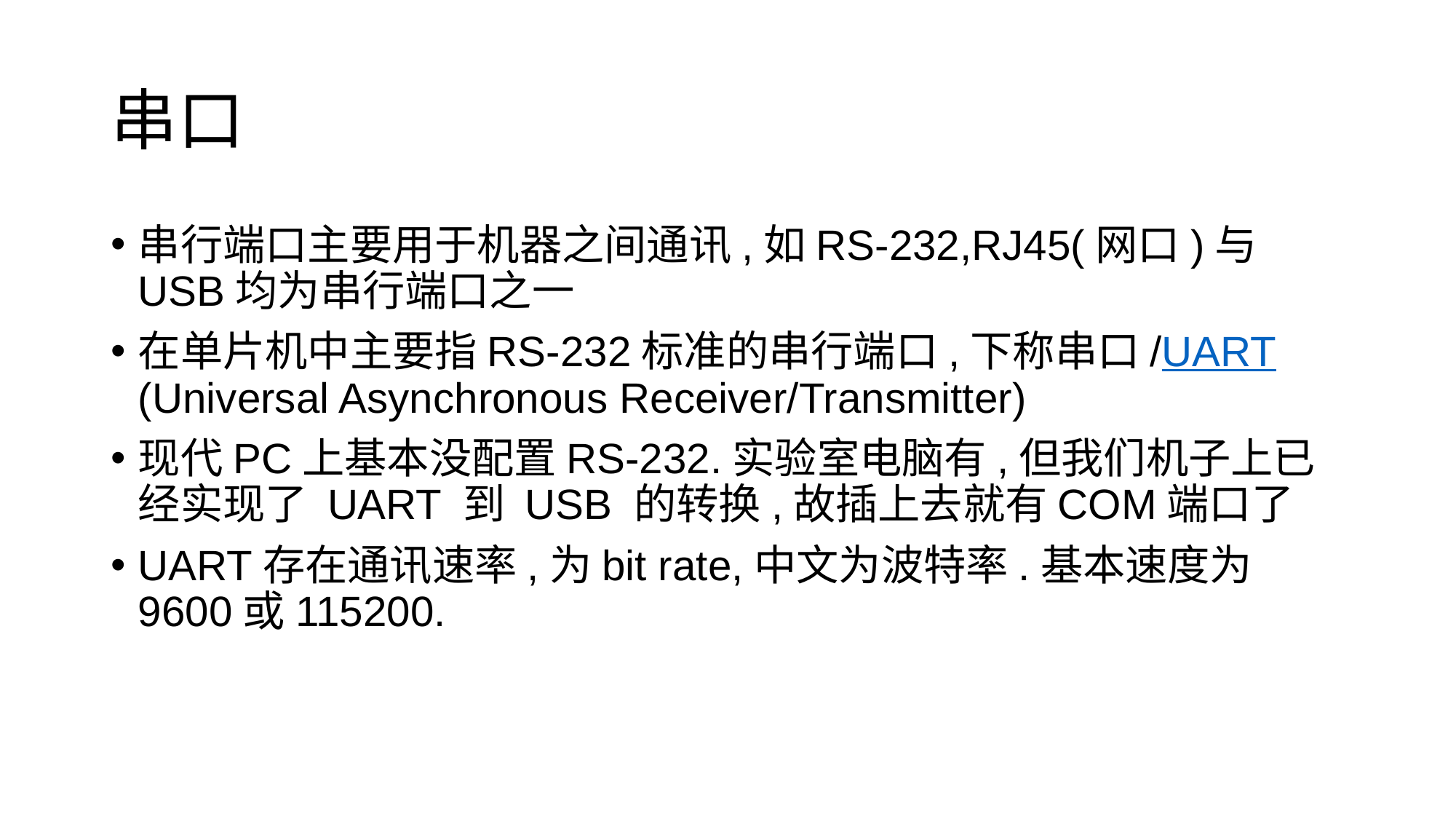

# 串口
串行端口主要用于机器之间通讯,如RS-232,RJ45(网口)与USB均为串行端口之一
在单片机中主要指RS-232标准的串行端口,下称串口/UART(Universal Asynchronous Receiver/Transmitter)
现代PC上基本没配置RS-232.实验室电脑有,但我们机子上已经实现了 UART 到 USB 的转换,故插上去就有COM端口了
UART存在通讯速率,为bit rate,中文为波特率.基本速度为9600或115200.